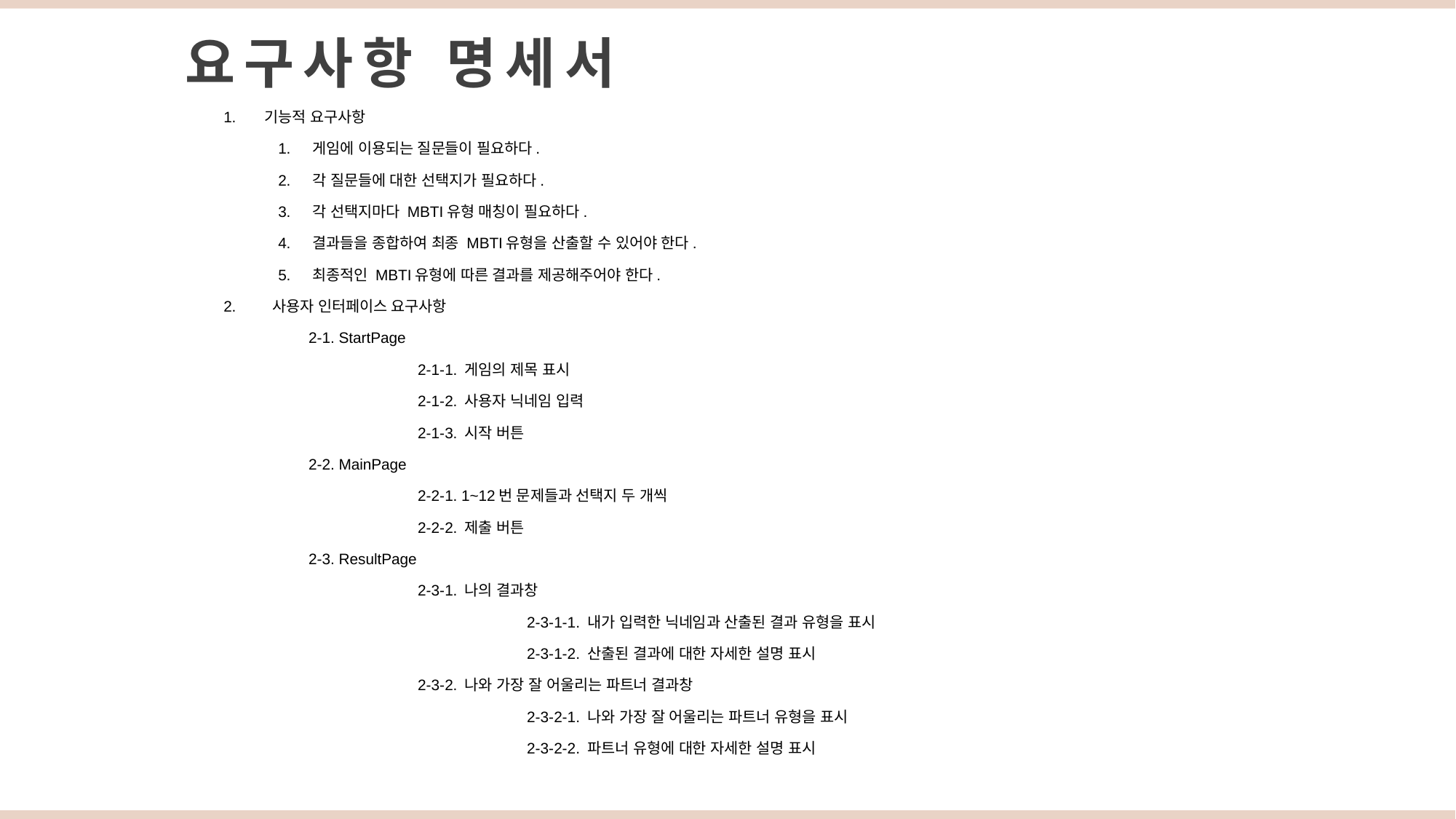

요구사항 명세서
기능적 요구사항
게임에 이용되는 질문들이 필요하다.
각 질문들에 대한 선택지가 필요하다.
각 선택지마다 MBTI유형 매칭이 필요하다.
결과들을 종합하여 최종 MBTI유형을 산출할 수 있어야 한다.
최종적인 MBTI유형에 따른 결과를 제공해주어야 한다.
 사용자 인터페이스 요구사항
2-1. StartPage
	2-1-1. 게임의 제목 표시
	2-1-2. 사용자 닉네임 입력
	2-1-3. 시작 버튼
2-2. MainPage
	2-2-1. 1~12번 문제들과 선택지 두 개씩
	2-2-2. 제출 버튼
2-3. ResultPage
	2-3-1. 나의 결과창
		2-3-1-1. 내가 입력한 닉네임과 산출된 결과 유형을 표시
		2-3-1-2. 산출된 결과에 대한 자세한 설명 표시
	2-3-2. 나와 가장 잘 어울리는 파트너 결과창
		2-3-2-1. 나와 가장 잘 어울리는 파트너 유형을 표시
		2-3-2-2. 파트너 유형에 대한 자세한 설명 표시